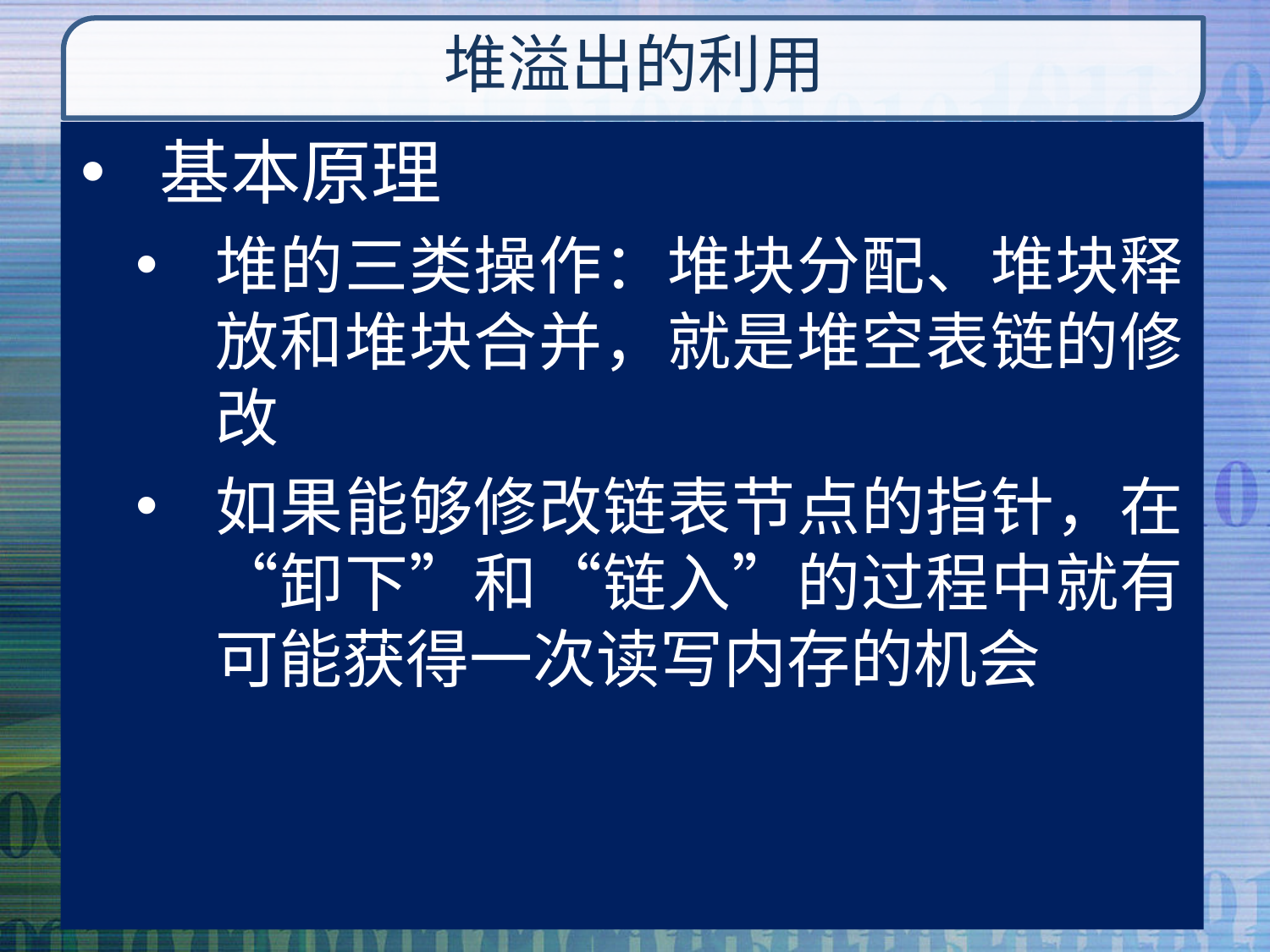

# 堆溢出的利用
基本原理
堆的三类操作：堆块分配、堆块释放和堆块合并，就是堆空表链的修改
如果能够修改链表节点的指针，在“卸下”和“链入”的过程中就有可能获得一次读写内存的机会